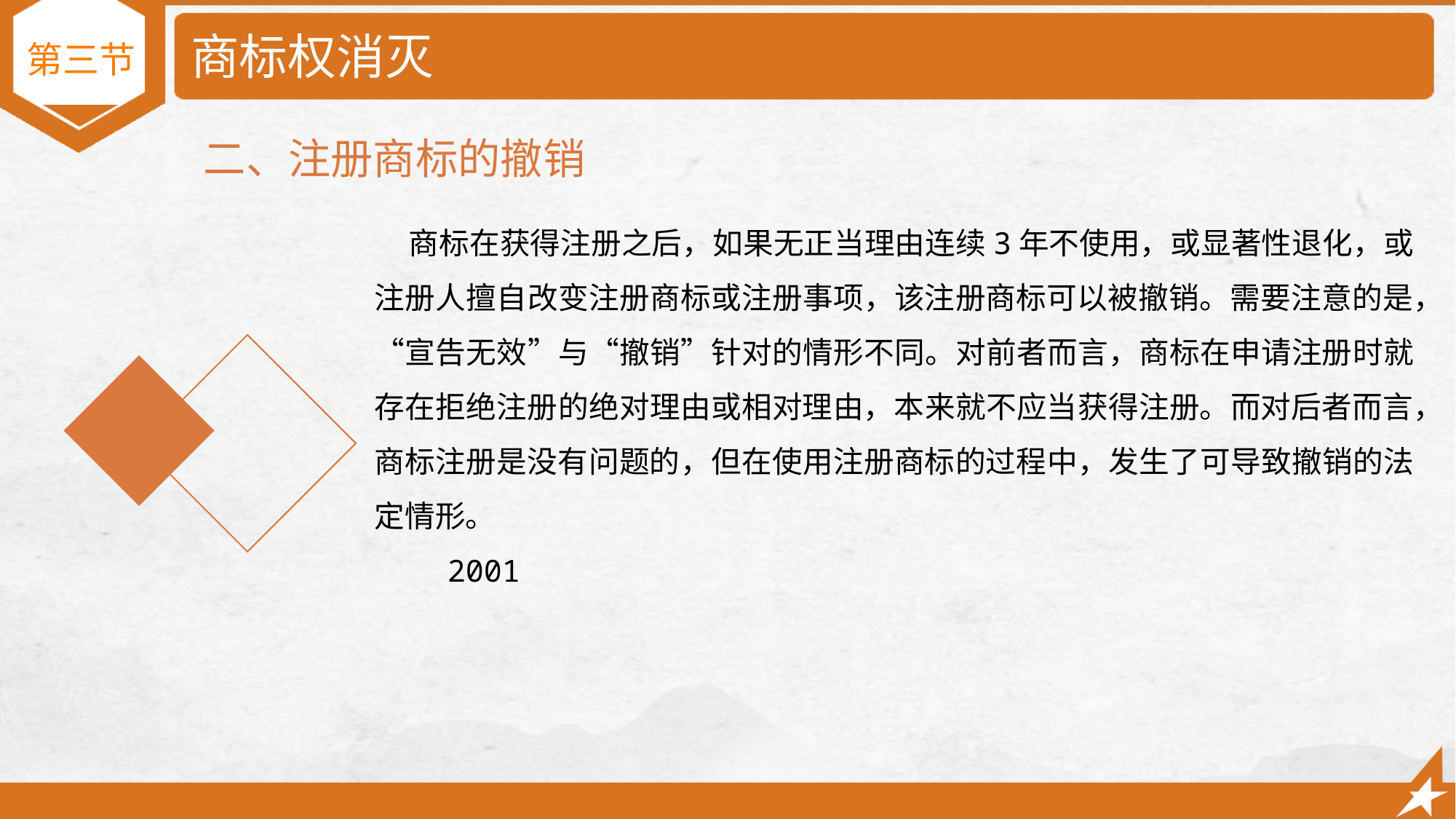

# 商标权消灭
第三节
二、注册商标的撤销
    商标在获得注册之后，如果无正当理由连续3年不使用，或显著性退化，或注册人擅自改变注册商标或注册事项，该注册商标可以被撤销。需要注意的是，“宣告无效”与“撤销”针对的情形不同。对前者而言，商标在申请注册时就存在拒绝注册的绝对理由或相对理由，本来就不应当获得注册。而对后者而言，商标注册是没有问题的，但在使用注册商标的过程中，发生了可导致撤销的法定情形。
    2001